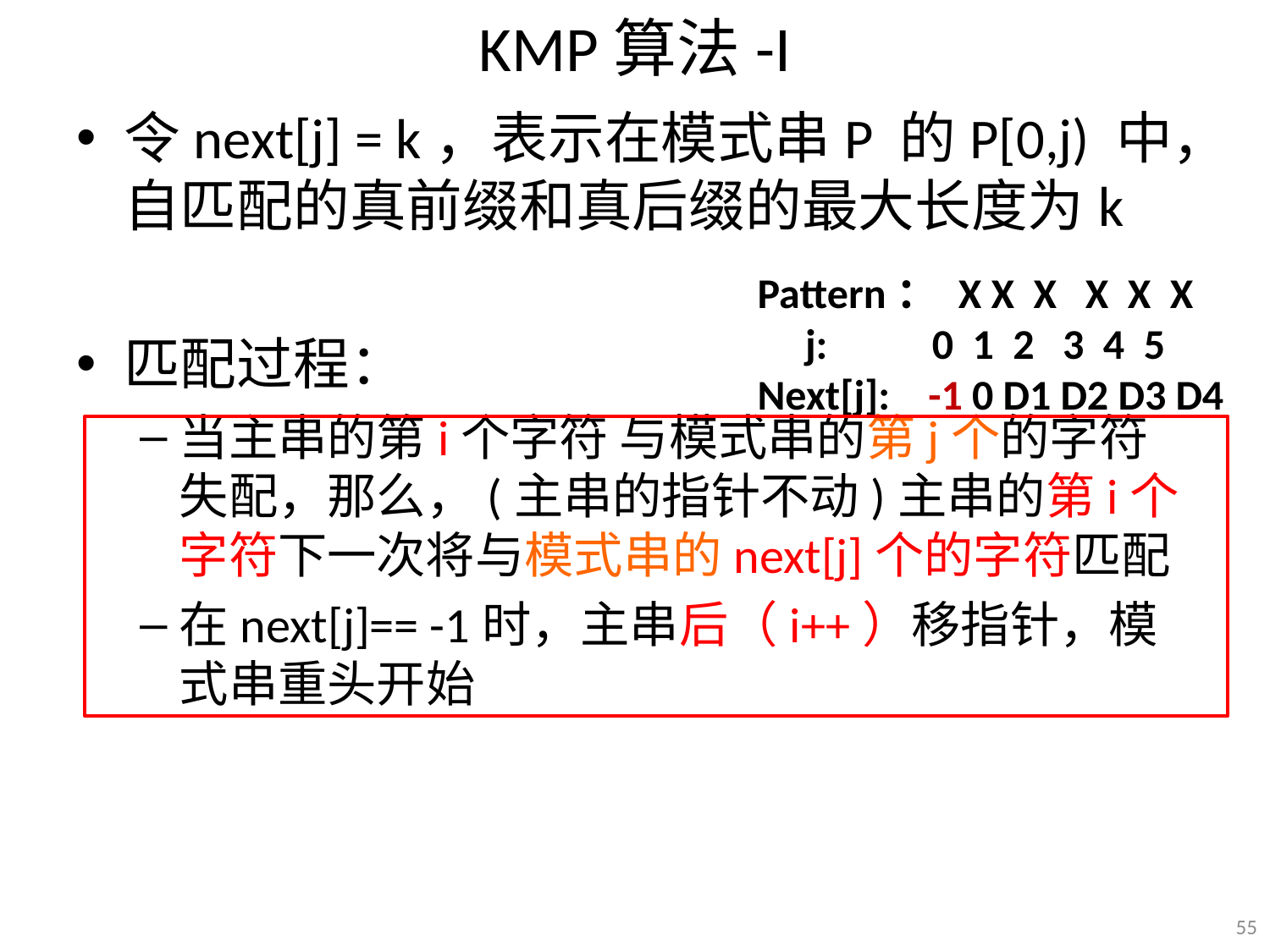

# KMP算法-I
令next[j] = k，表示在模式串P 的P[0,j) 中，自匹配的真前缀和真后缀的最大长度为k

匹配过程：
当主串的第i个字符 与模式串的第j个的字符失配，那么，(主串的指针不动)主串的第i个字符下一次将与模式串的next[j]个的字符匹配
在next[j]== -1时，主串后（i++）移指针，模式串重头开始

Pattern： X X  X   X  X  X
     j:	     0  1  2   3  4  5
Next[j]:    -1 0 D1 D2 D3 D4

55